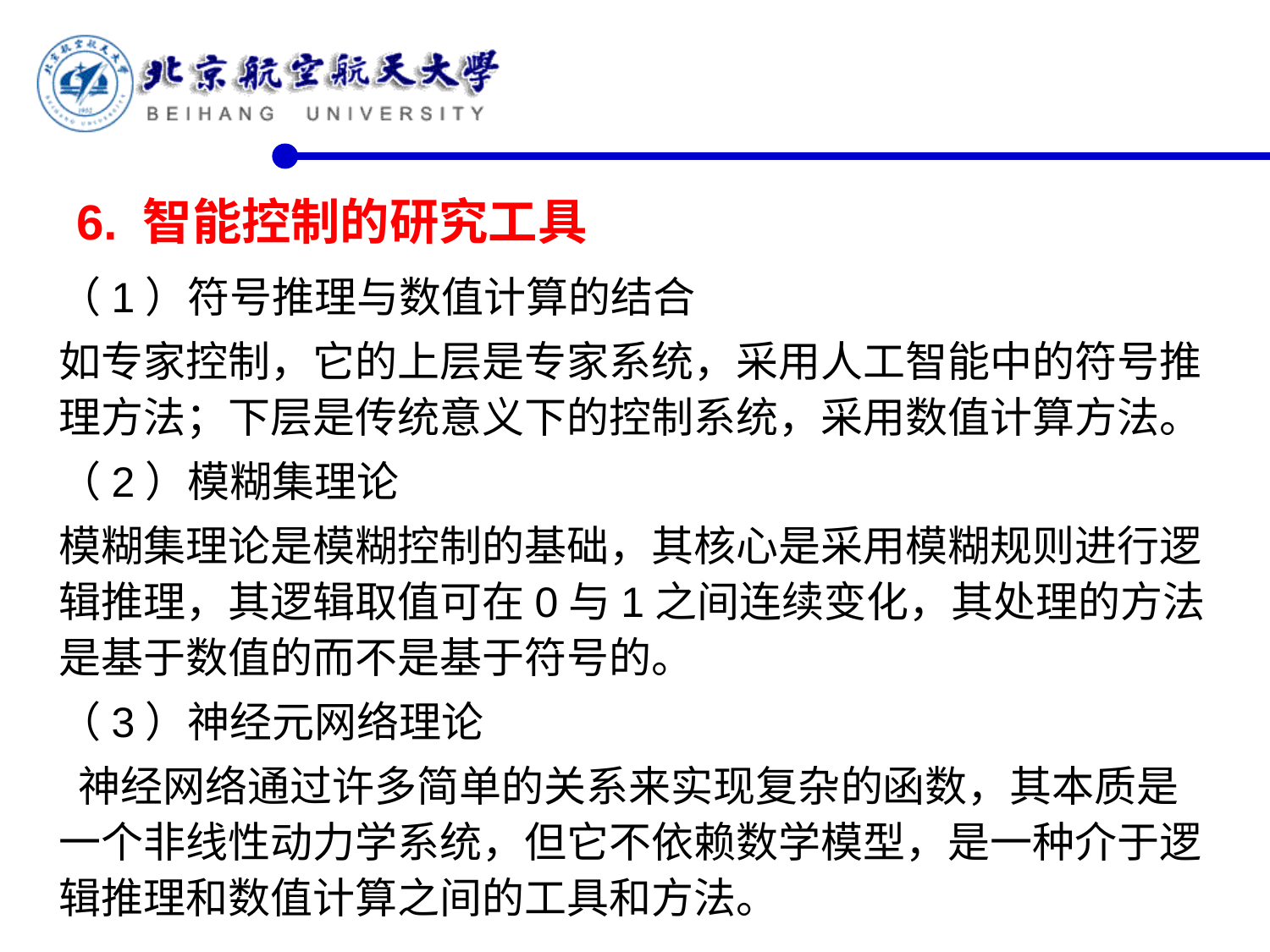

6. 智能控制的研究工具
（1）符号推理与数值计算的结合
如专家控制，它的上层是专家系统，采用人工智能中的符号推理方法；下层是传统意义下的控制系统，采用数值计算方法。
（2）模糊集理论
模糊集理论是模糊控制的基础，其核心是采用模糊规则进行逻辑推理，其逻辑取值可在0与1之间连续变化，其处理的方法是基于数值的而不是基于符号的。
（3）神经元网络理论
 神经网络通过许多简单的关系来实现复杂的函数，其本质是一个非线性动力学系统，但它不依赖数学模型，是一种介于逻辑推理和数值计算之间的工具和方法。